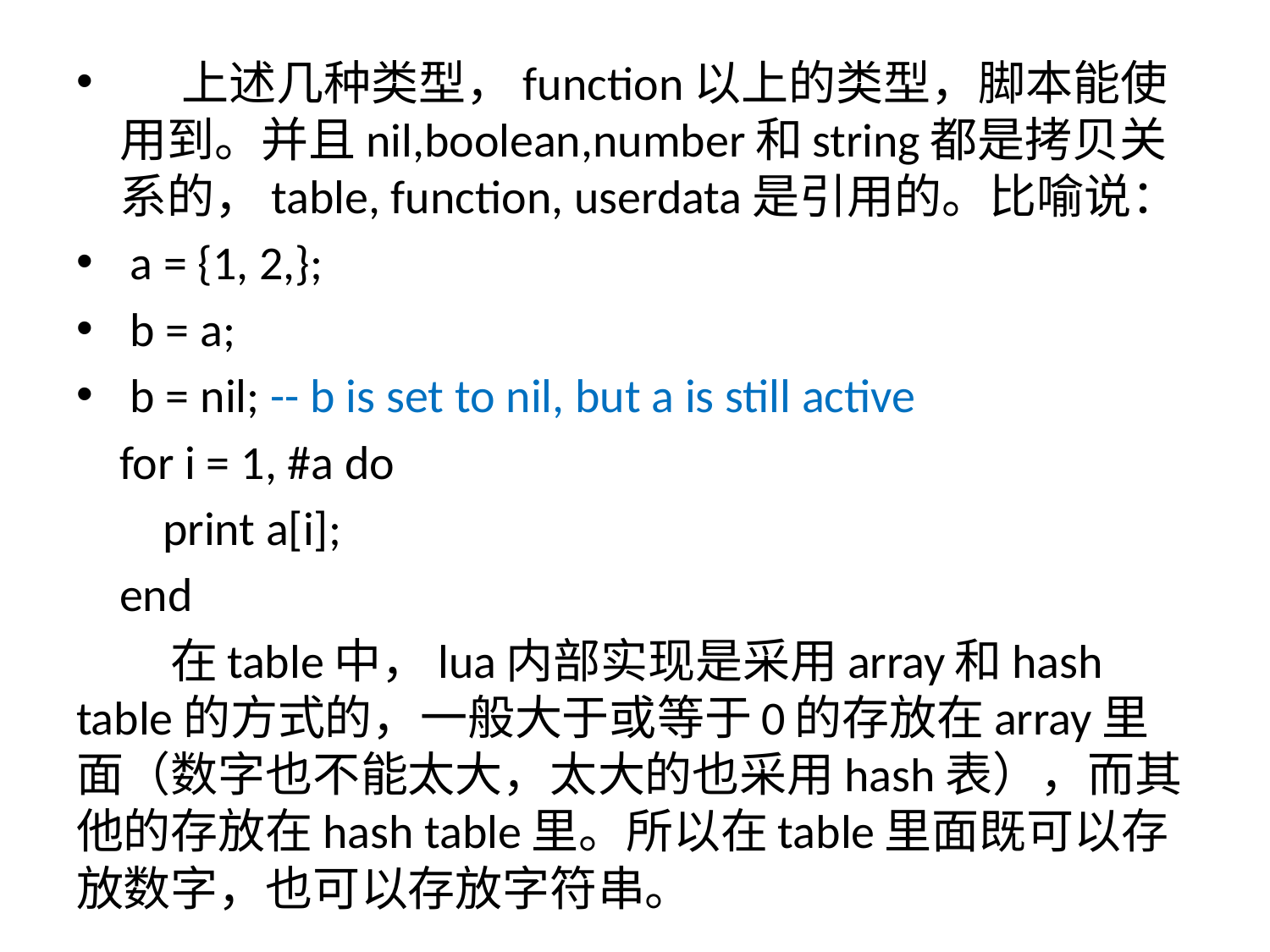

上述几种类型，function以上的类型，脚本能使用到。并且nil,boolean,number和string都是拷贝关系的，table, function, userdata是引用的。比喻说：
 a = {1, 2,};
 b = a;
 b = nil; -- b is set to nil, but a is still active
    for i = 1, #a do
        print a[i];
    end
        在table中，lua内部实现是采用array和hash table的方式的，一般大于或等于0的存放在array里面（数字也不能太大，太大的也采用hash表），而其他的存放在hash table里。所以在table里面既可以存放数字，也可以存放字符串。